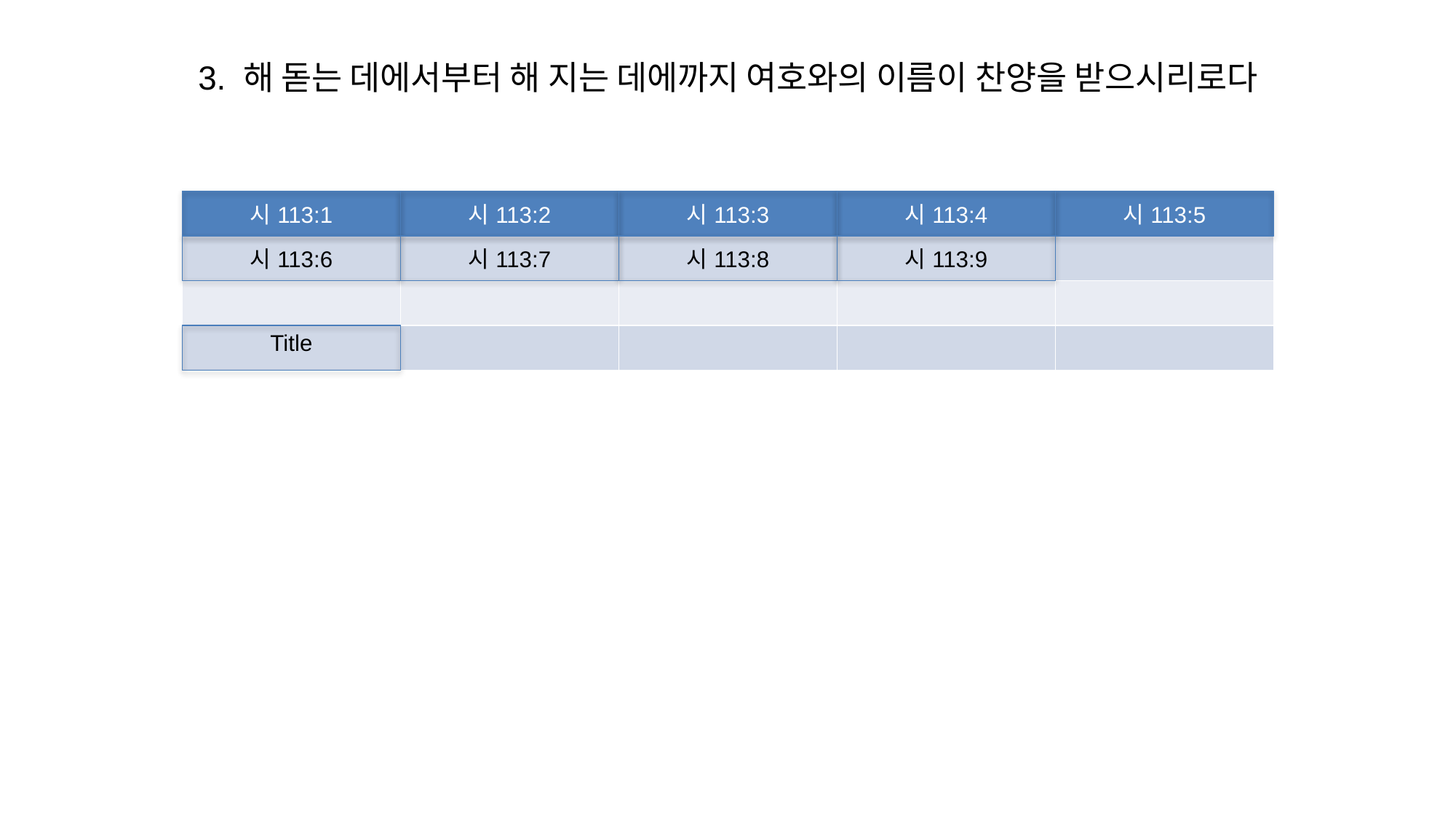

3. 해 돋는 데에서부터 해 지는 데에까지 여호와의 이름이 찬양을 받으시리로다
| 시113:1 | 시113:2 | 시113:3 | 시113:4 | 시113:5 |
| --- | --- | --- | --- | --- |
| 시113:6 | 시113:7 | 시113:8 | 시113:9 |  |
|  |  |  |  |  |
| Title |  |  |  |  |